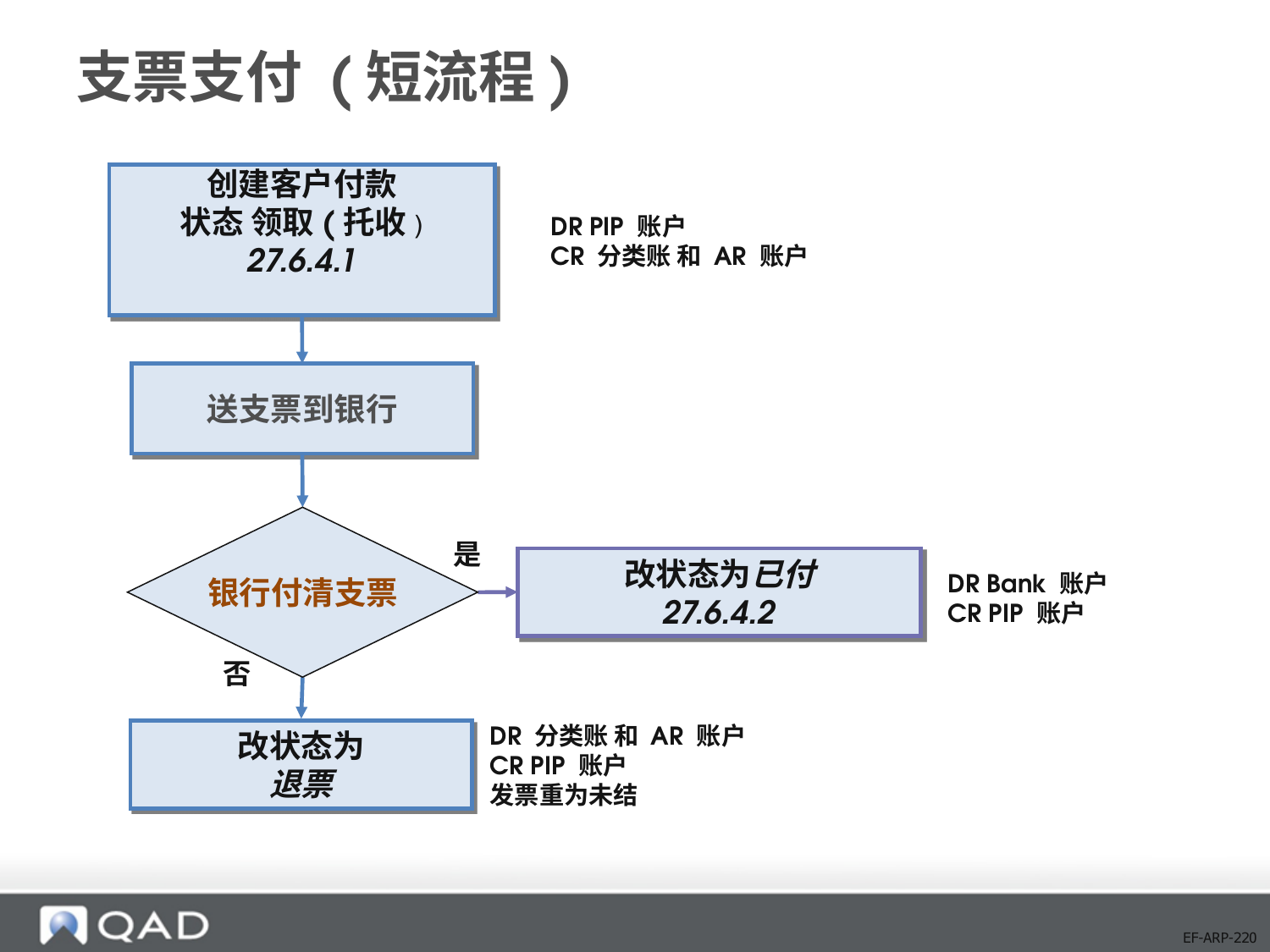

# 支票支付 (短流程)
创建客户付款
状态 领取(托收)
27.6.4.1

DR PIP 账户
CR 分类账 和 AR 账户
送支票到银行
银行付清支票
是
改状态为已付
27.6.4.2
否
DR 分类账 和 AR 账户
CR PIP 账户
发票重为未结
改状态为
退票
DR Bank 账户
CR PIP 账户
EF-ARP-220